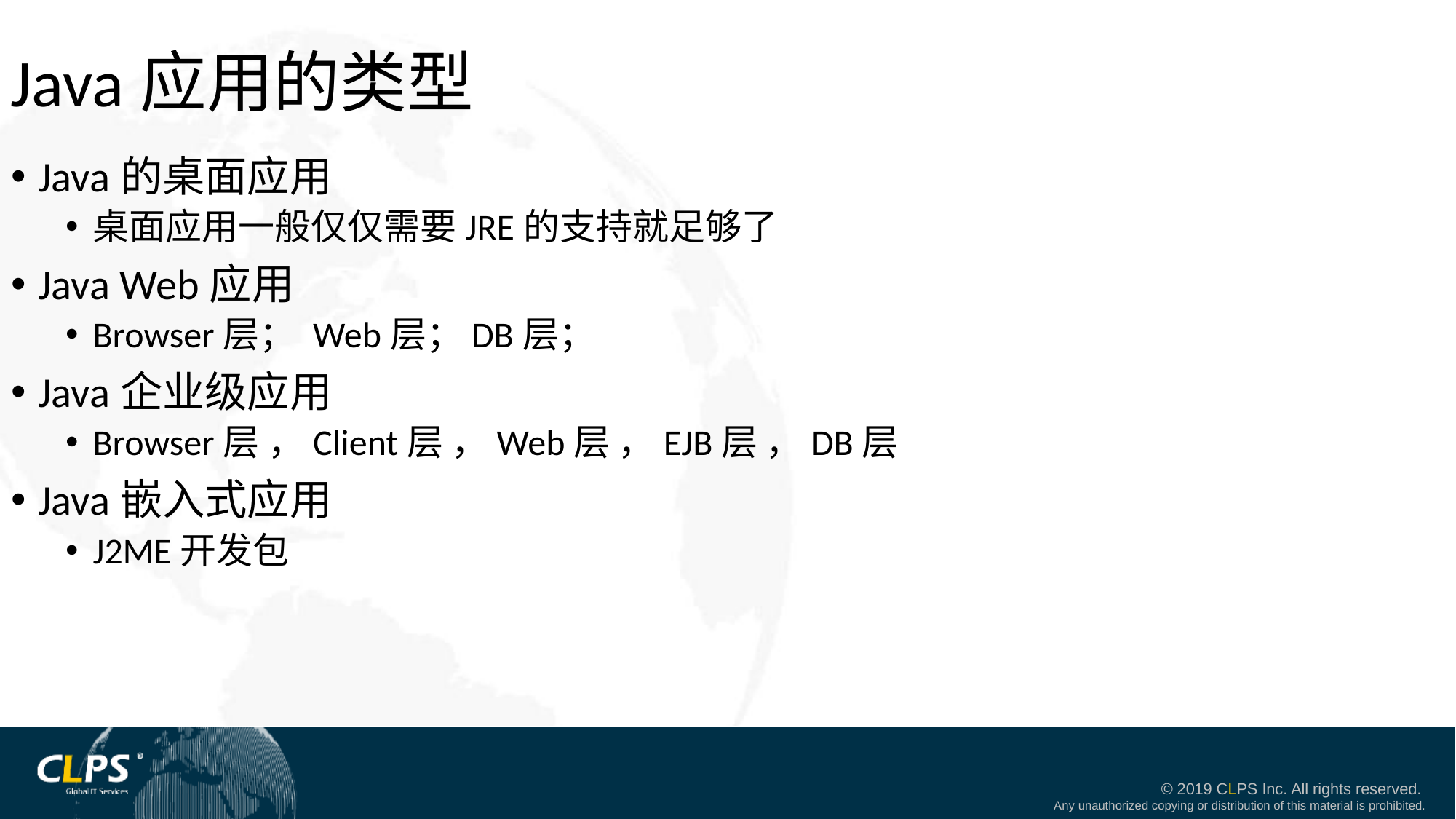

Java应用的类型
Java的桌面应用
桌面应用一般仅仅需要JRE的支持就足够了
Java Web应用
Browser层； Web层；DB层；
Java企业级应用
Browser层 ，Client层 ，Web层 ，EJB层 ，DB层
Java嵌入式应用
J2ME开发包